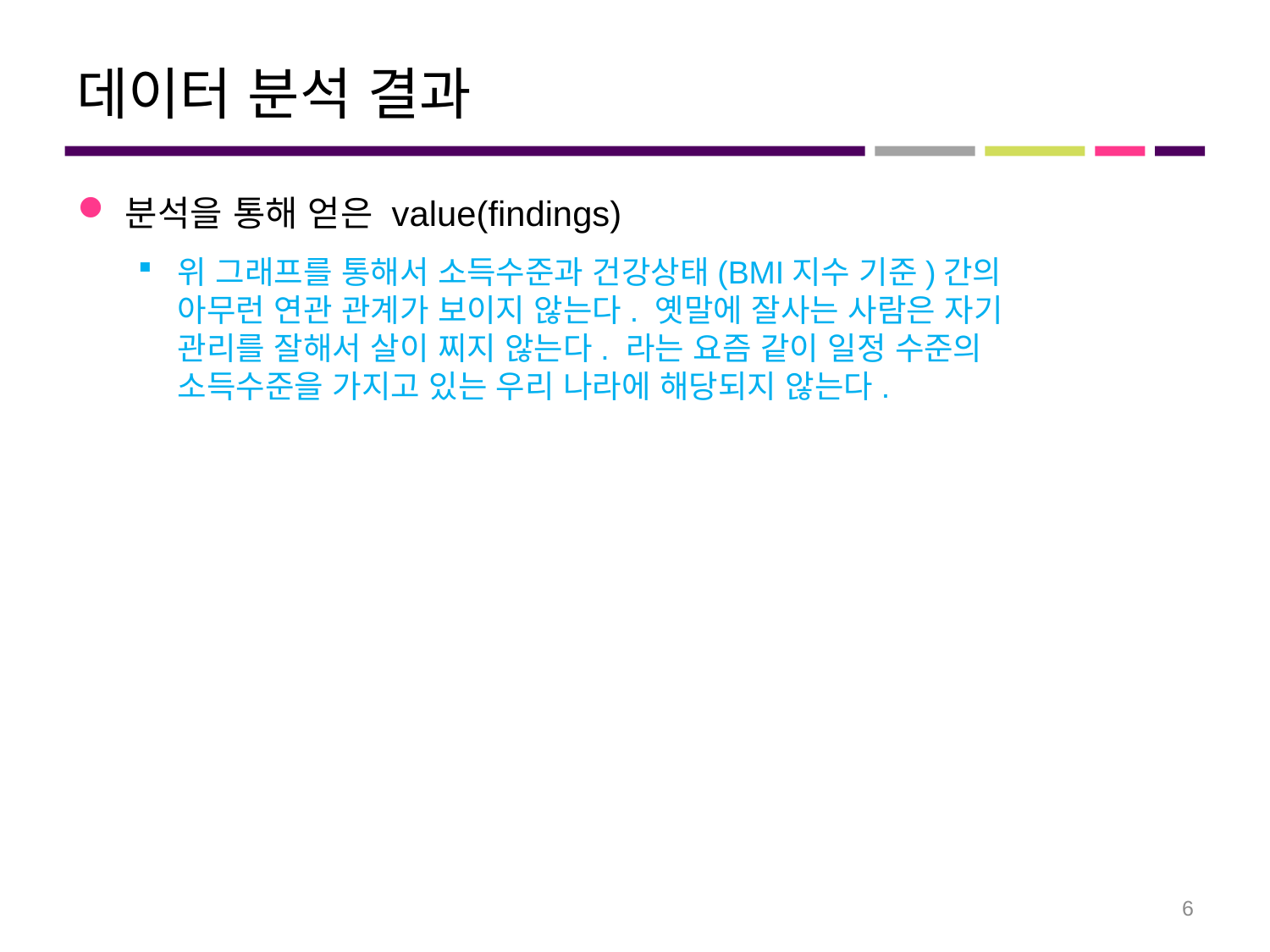

# 데이터 분석 결과
분석을 통해 얻은 value(findings)

위 그래프를 통해서 소득수준과 건강상태(BMI지수 기준)간의 아무런 연관 관계가 보이지 않는다. 옛말에 잘사는 사람은 자기 관리를 잘해서 살이 찌지 않는다. 라는 요즘 같이 일정 수준의 소득수준을 가지고 있는 우리 나라에 해당되지 않는다.
6